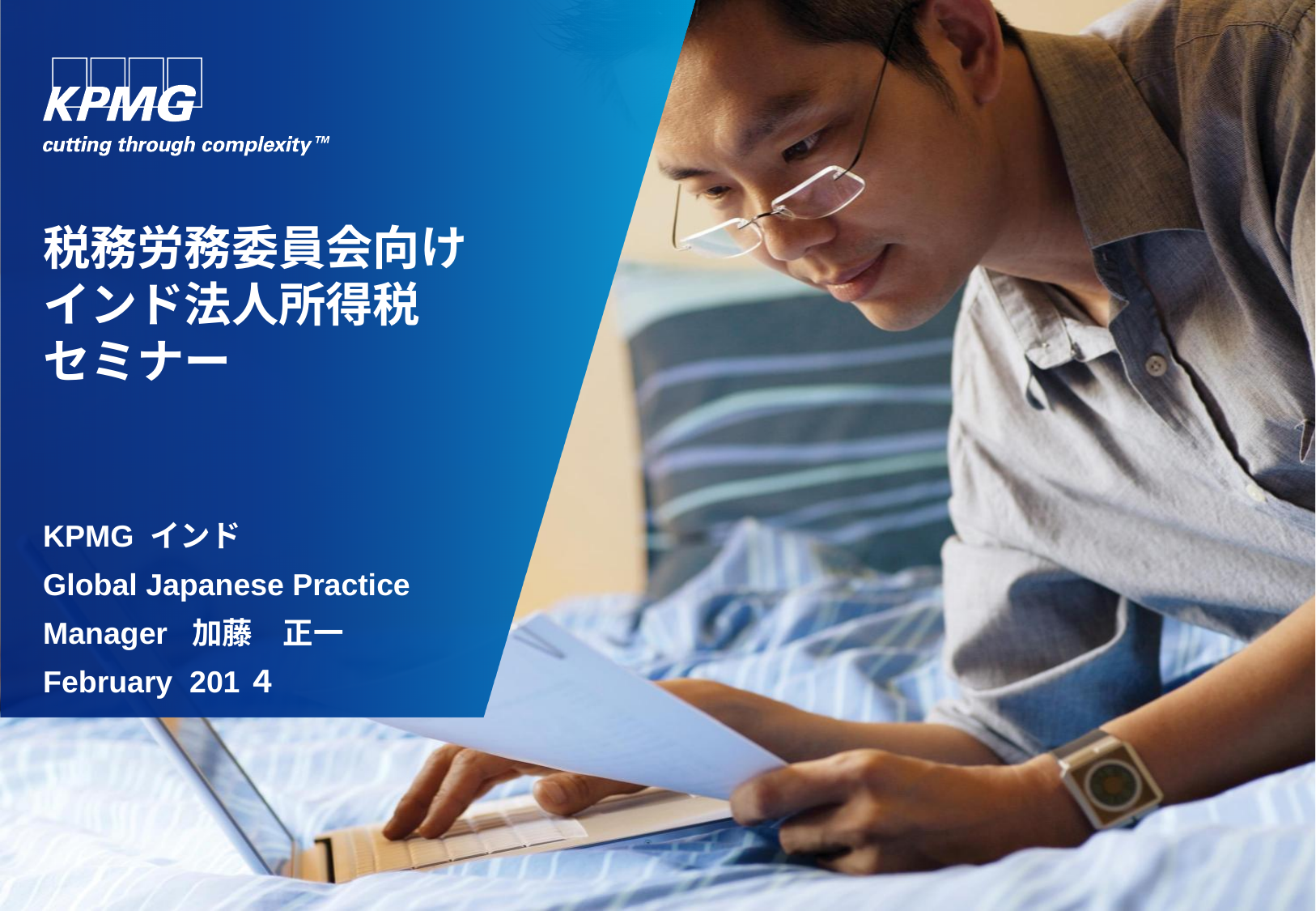

税務労務委員会向け
インド法人所得税
セミナー

KPMG インド
Global Japanese Practice
Manager  加藤　正一
February  201４